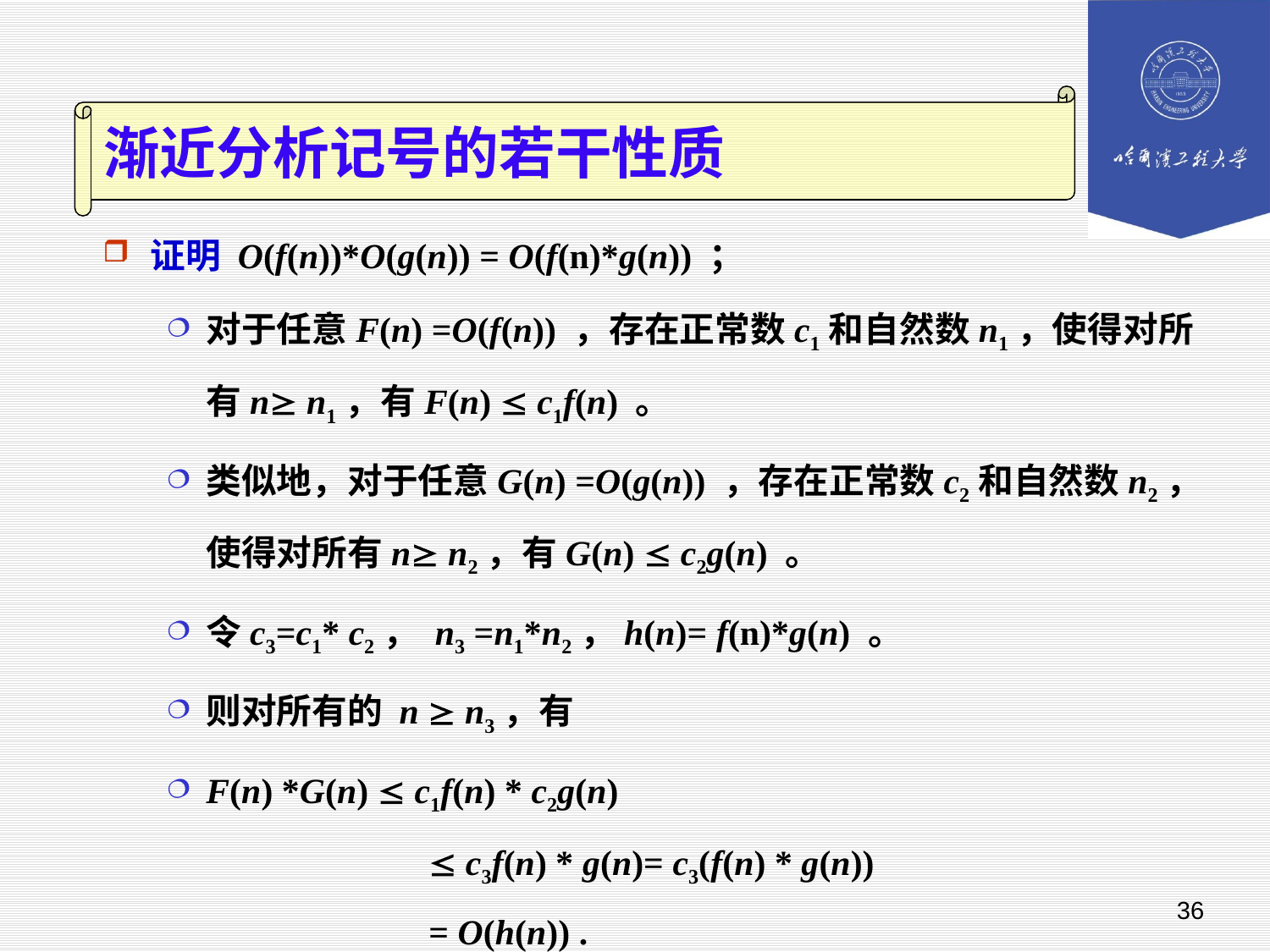

渐近分析记号的若干性质
证明 O(f(n))*O(g(n)) = O(f(n)*g(n)) ；
对于任意F(n) =O(f(n)) ，存在正常数c1和自然数n1，使得对所有n≥ n1，有F(n) ≤ c1f(n) 。
类似地，对于任意G(n) =O(g(n)) ，存在正常数c2和自然数n2，使得对所有n≥ n2，有G(n) ≤ c2g(n) 。
令c3=c1* c2， n3 =n1*n2，h(n)= f(n)*g(n) 。
则对所有的 n ≥ n3，有
F(n) *G(n) ≤ c1f(n) * c2g(n)
   		                 ≤ c3f(n) * g(n)= c3(f(n) * g(n))
    		                 = O(h(n)) .
36